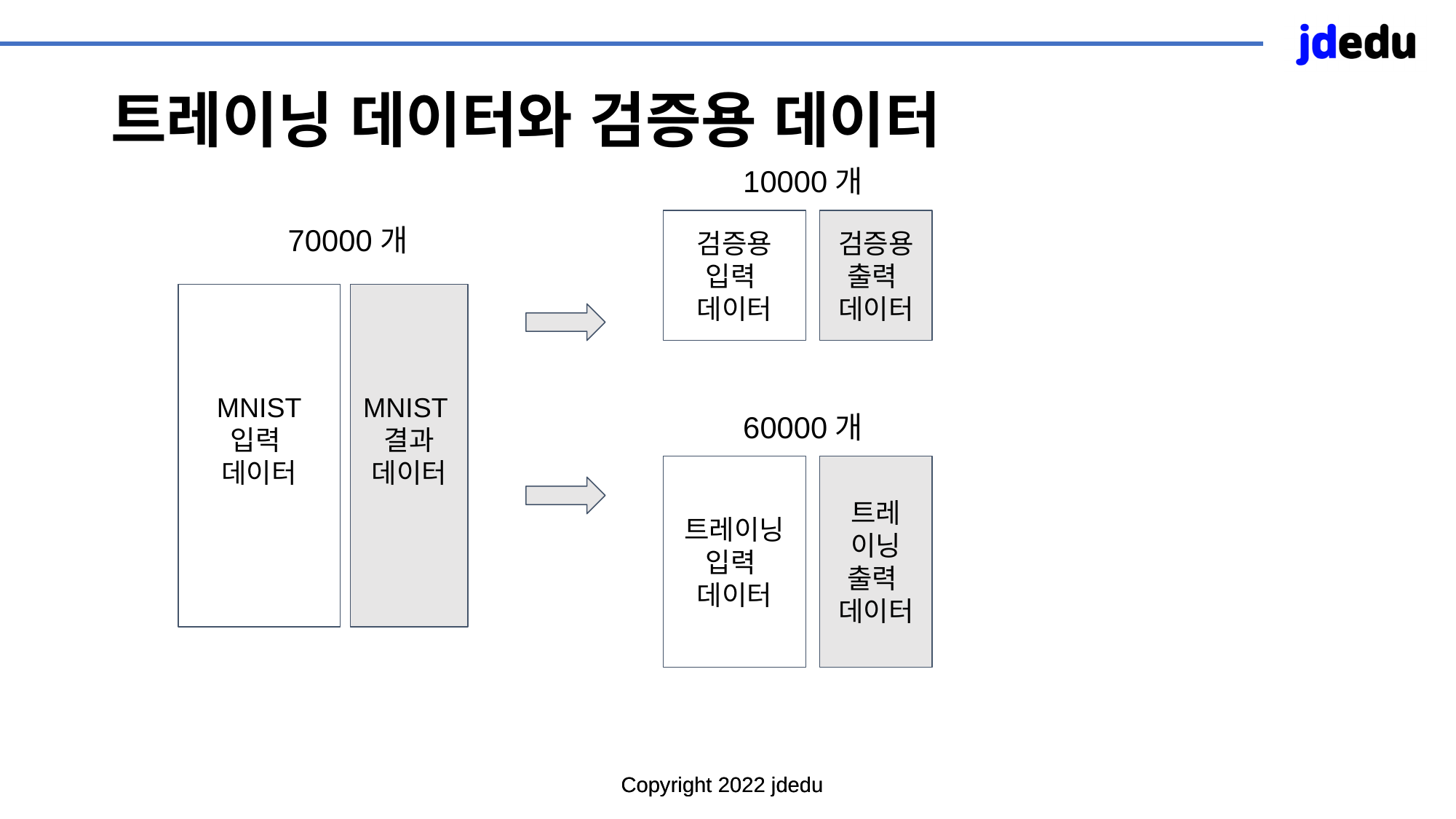

# 트레이닝 데이터와 검증용 데이터
10000개
70000개
검증용
입력
데이터
검증용
출력
데이터
MNIST
입력
데이터

MNIST
결과
데이터

60000개
트레이닝
입력
데이터
트레
이닝
출력
데이터